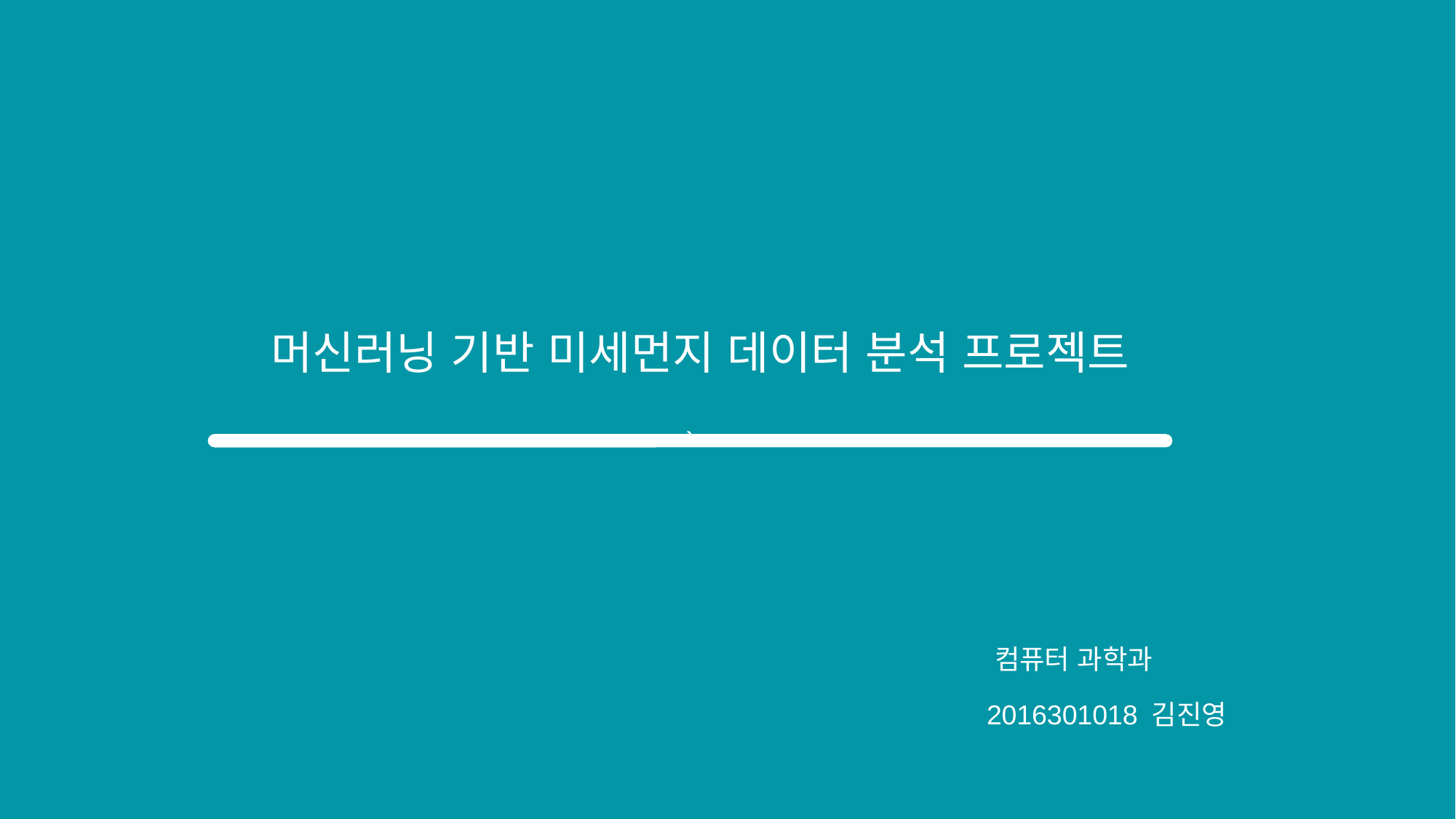

머신러닝 기반 미세먼지 데이터 분석 프로젝트
`
컴퓨터 과학과
2016301018 김진영